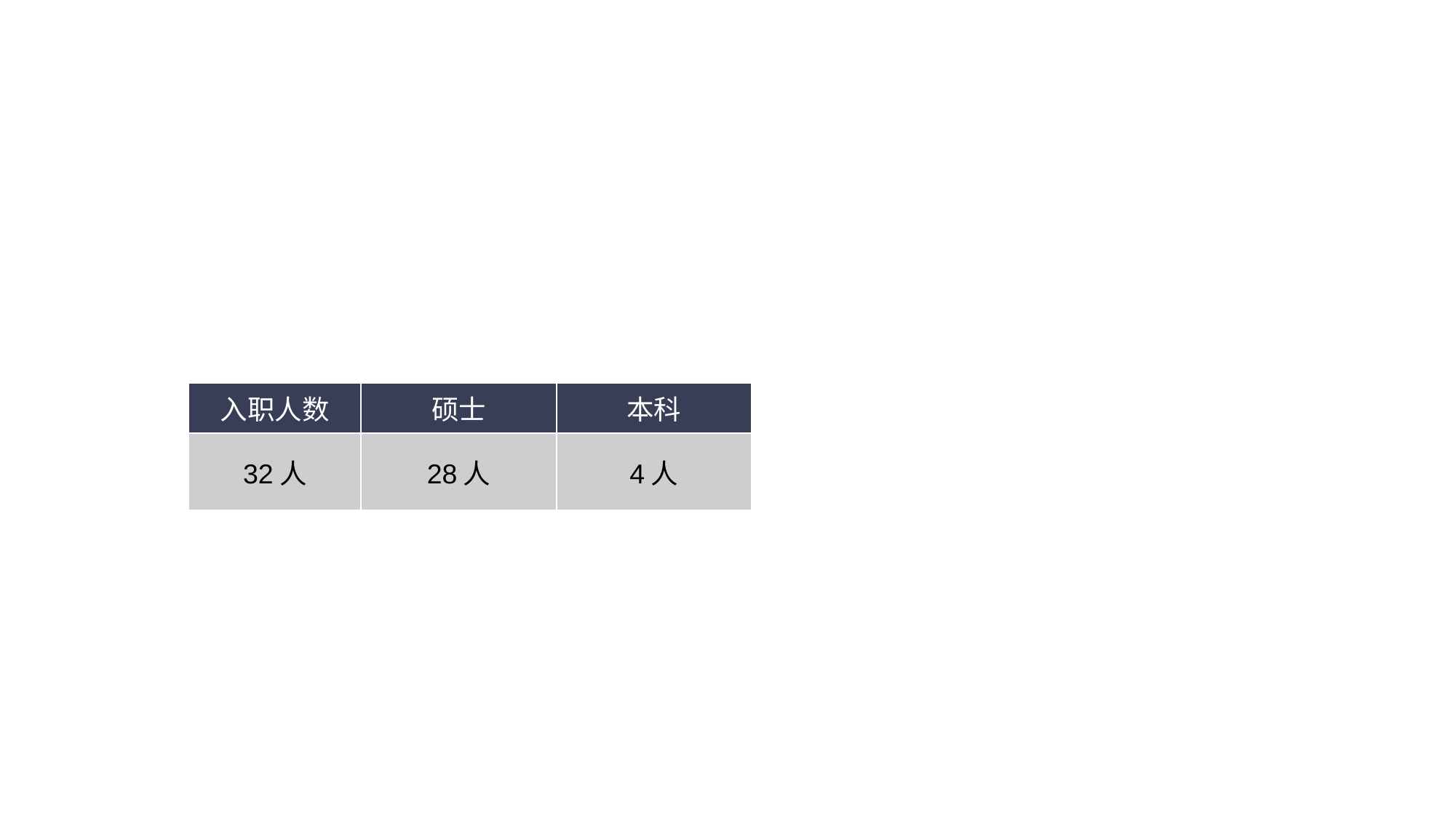

| 入职人数 | 硕士 | 本科 |
| --- | --- | --- |
| 32人 | 28人 | 4人 |